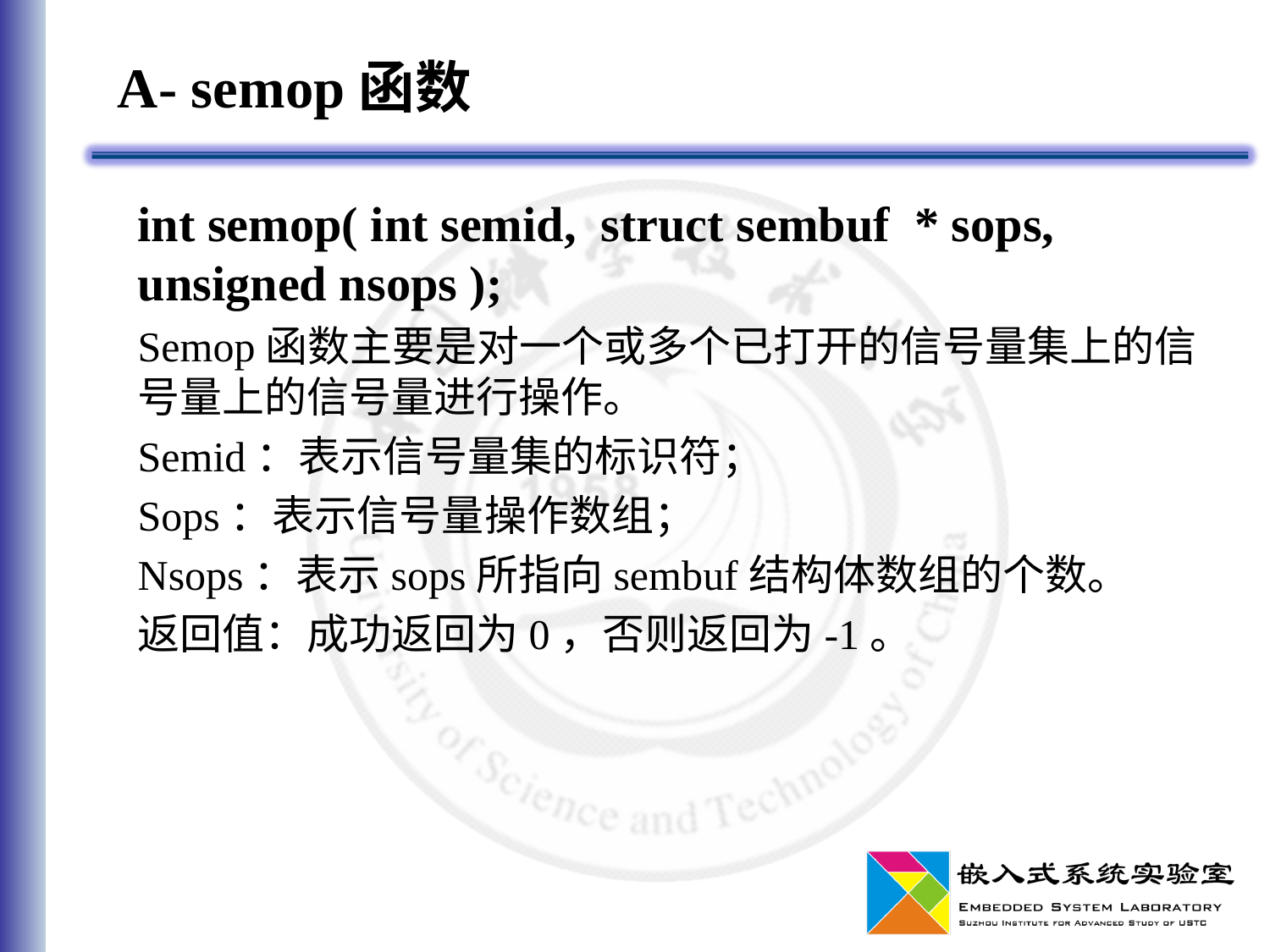

# A- semop函数
int semop( int semid,  struct sembuf  * sops,  unsigned nsops );
Semop函数主要是对一个或多个已打开的信号量集上的信号量上的信号量进行操作。
Semid：表示信号量集的标识符；
Sops：表示信号量操作数组；
Nsops：表示sops所指向sembuf结构体数组的个数。
返回值：成功返回为0，否则返回为-1。